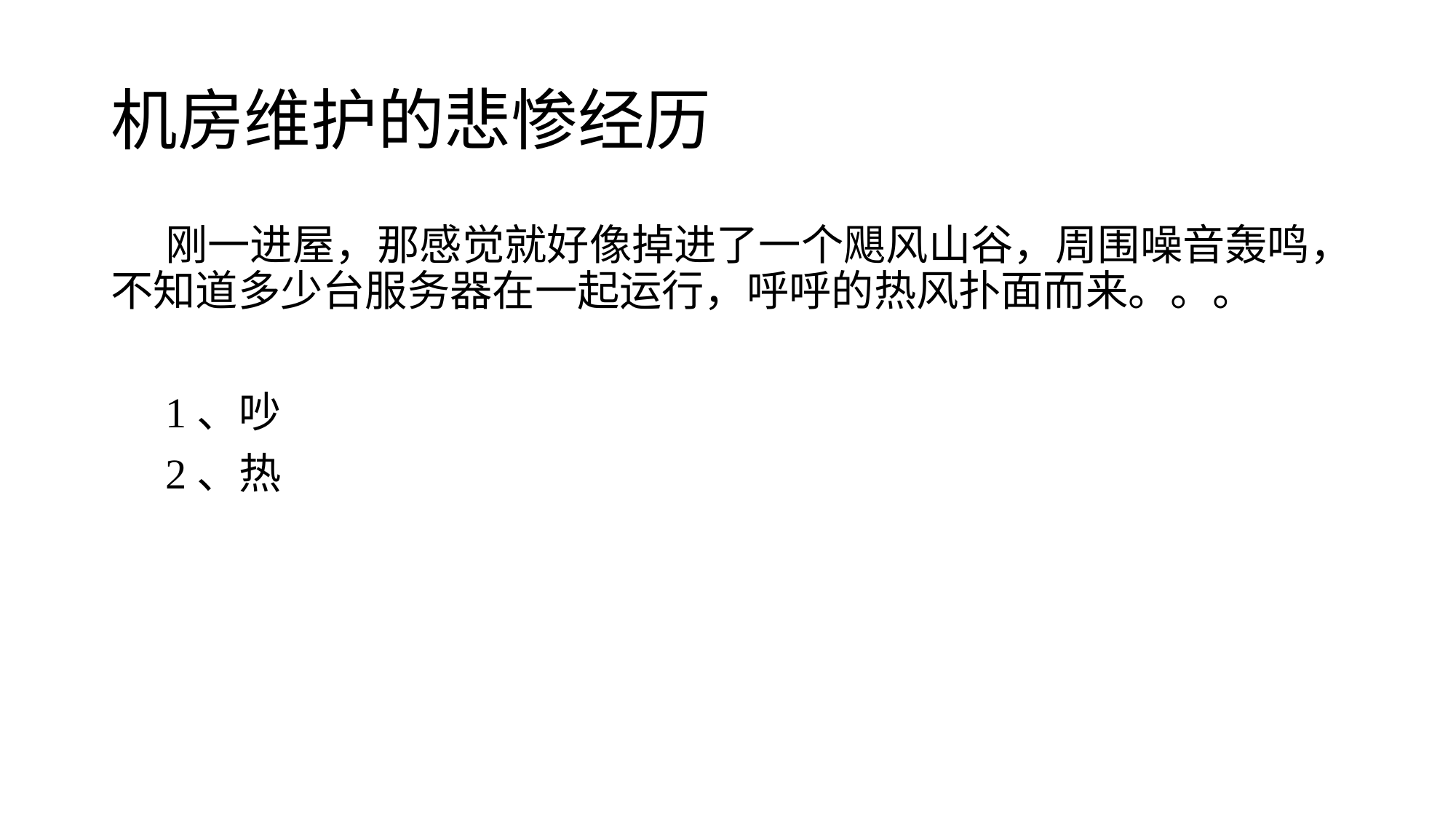

# 机房维护的悲惨经历
刚一进屋，那感觉就好像掉进了一个飓风山谷，周围噪音轰鸣，不知道多少台服务器在一起运行，呼呼的热风扑面而来。。。

1、吵
2、热